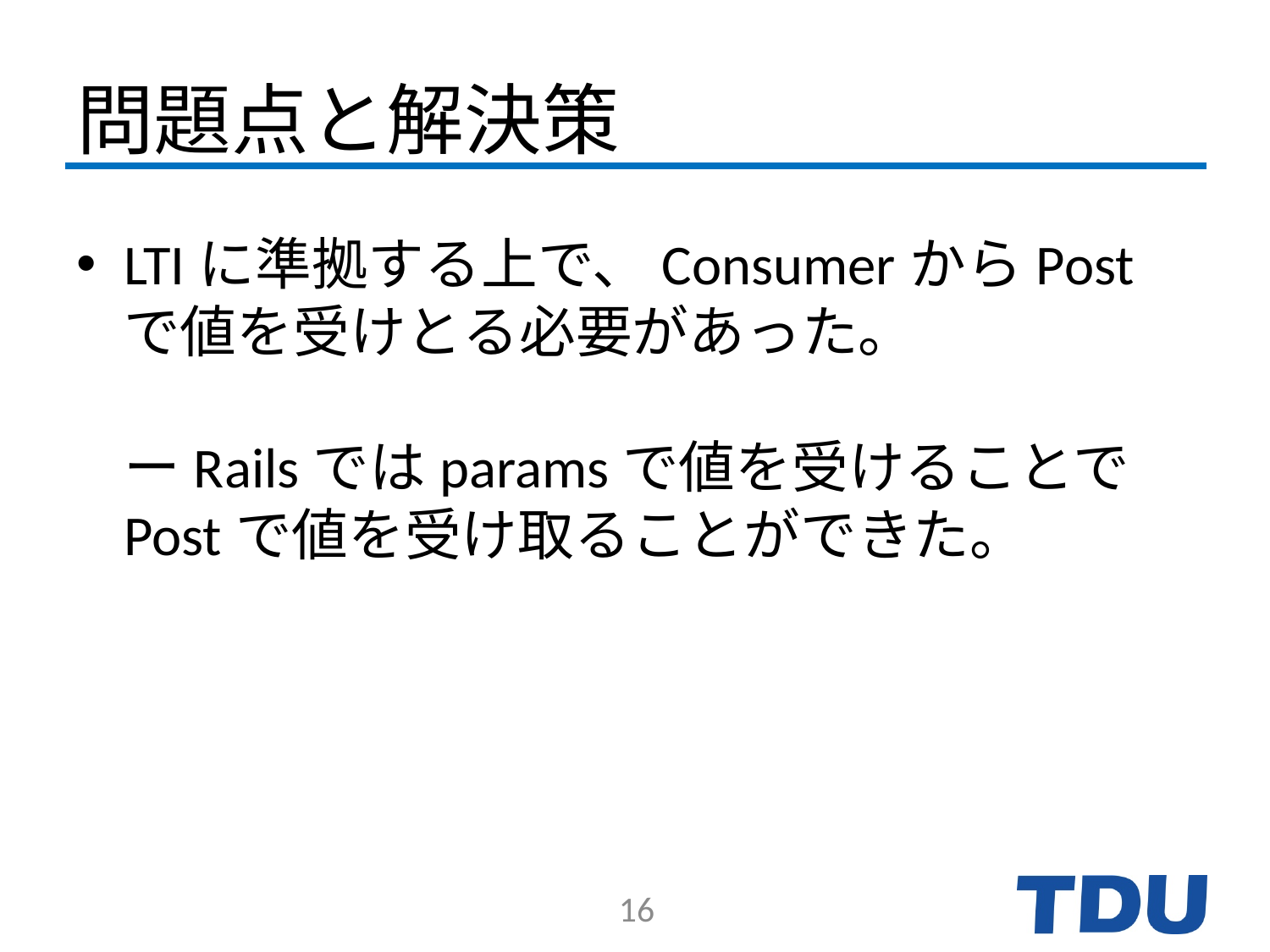

# 問題点と解決策
LTIに準拠する上で、ConsumerからPostで値を受けとる必要があった。
ーRailsではparamsで値を受けることでPostで値を受け取ることができた。
16